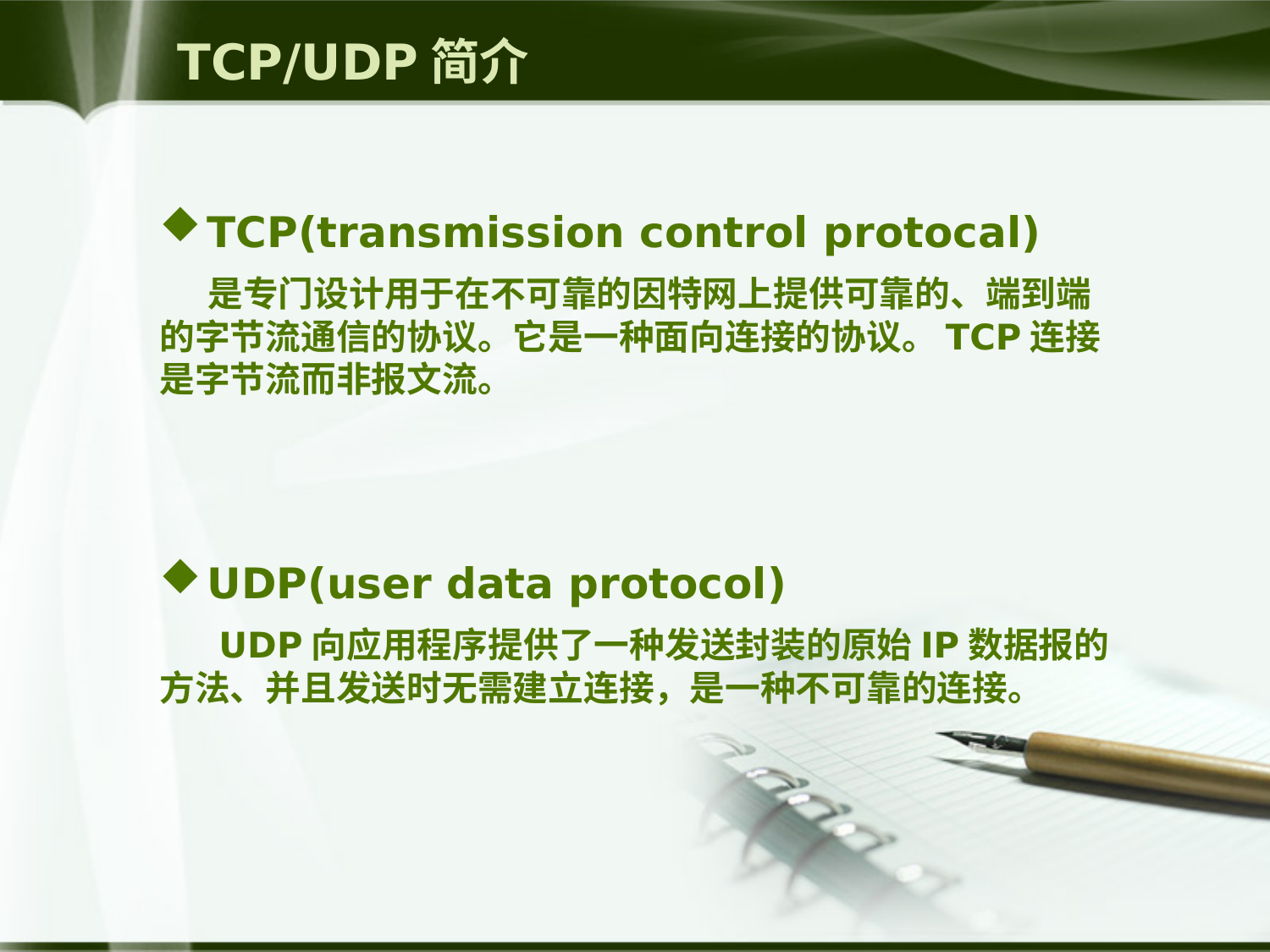

# TCP/UDP简介

TCP(transmission control protocal)
    是专门设计用于在不可靠的因特网上提供可靠的、端到端的字节流通信的协议。它是一种面向连接的协议。TCP连接是字节流而非报文流。

UDP(user data protocol)
    UDP向应用程序提供了一种发送封装的原始IP数据报的方法、并且发送时无需建立连接，是一种不可靠的连接。